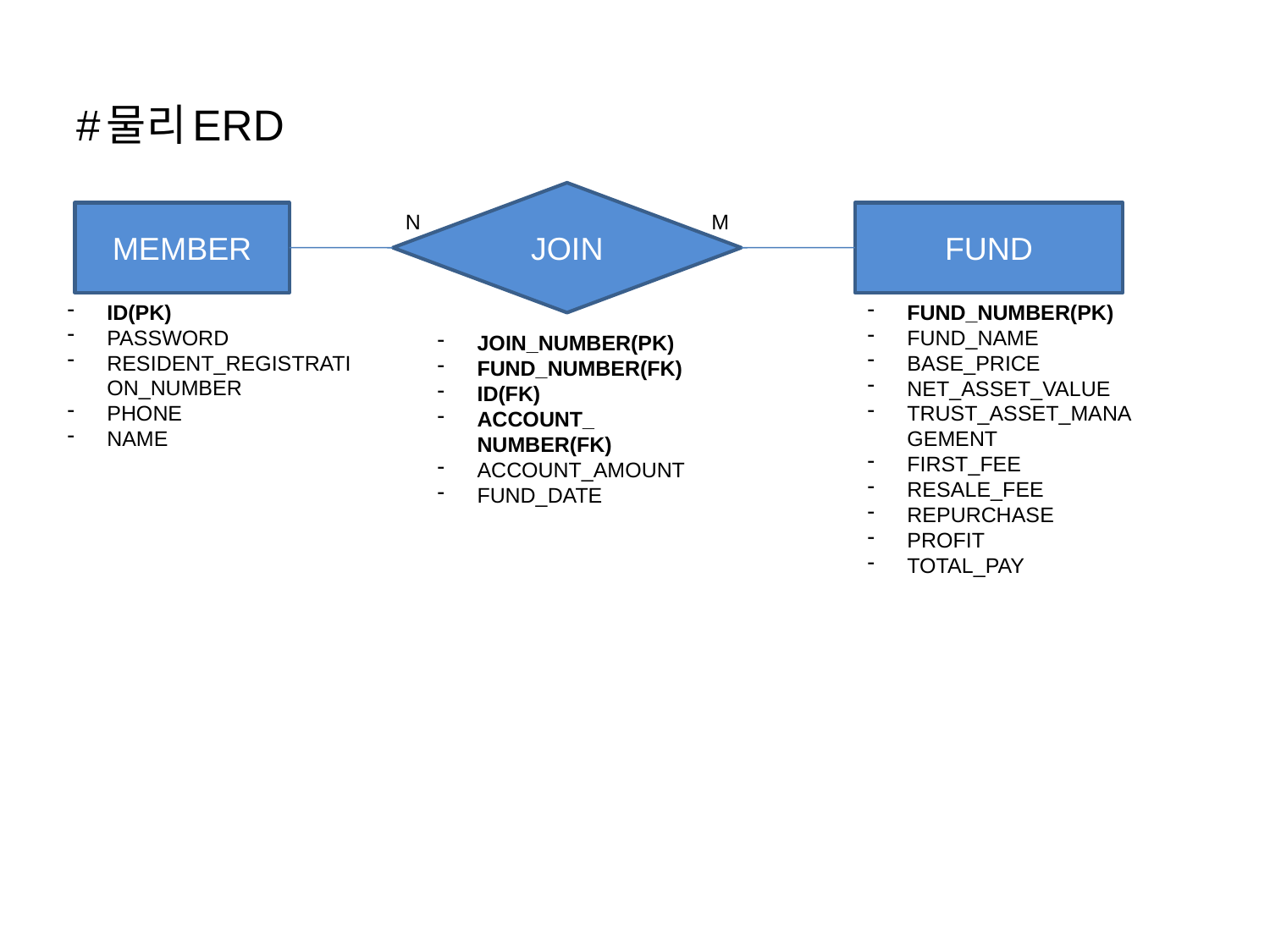

#물리ERD
JOIN
JOIN_NUMBER(PK)
FUND_NUMBER(FK)
ID(FK)
ACCOUNT_ NUMBER(FK)
ACCOUNT_AMOUNT
FUND_DATE
MEMBER
ID(PK)
PASSWORD
RESIDENT_REGISTRATION_NUMBER
PHONE
NAME
N
M
FUND
FUND_NUMBER(PK)
FUND_NAME
BASE_PRICE
NET_ASSET_VALUE
TRUST_ASSET_MANAGEMENT
FIRST_FEE
RESALE_FEE
REPURCHASE
PROFIT
TOTAL_PAY